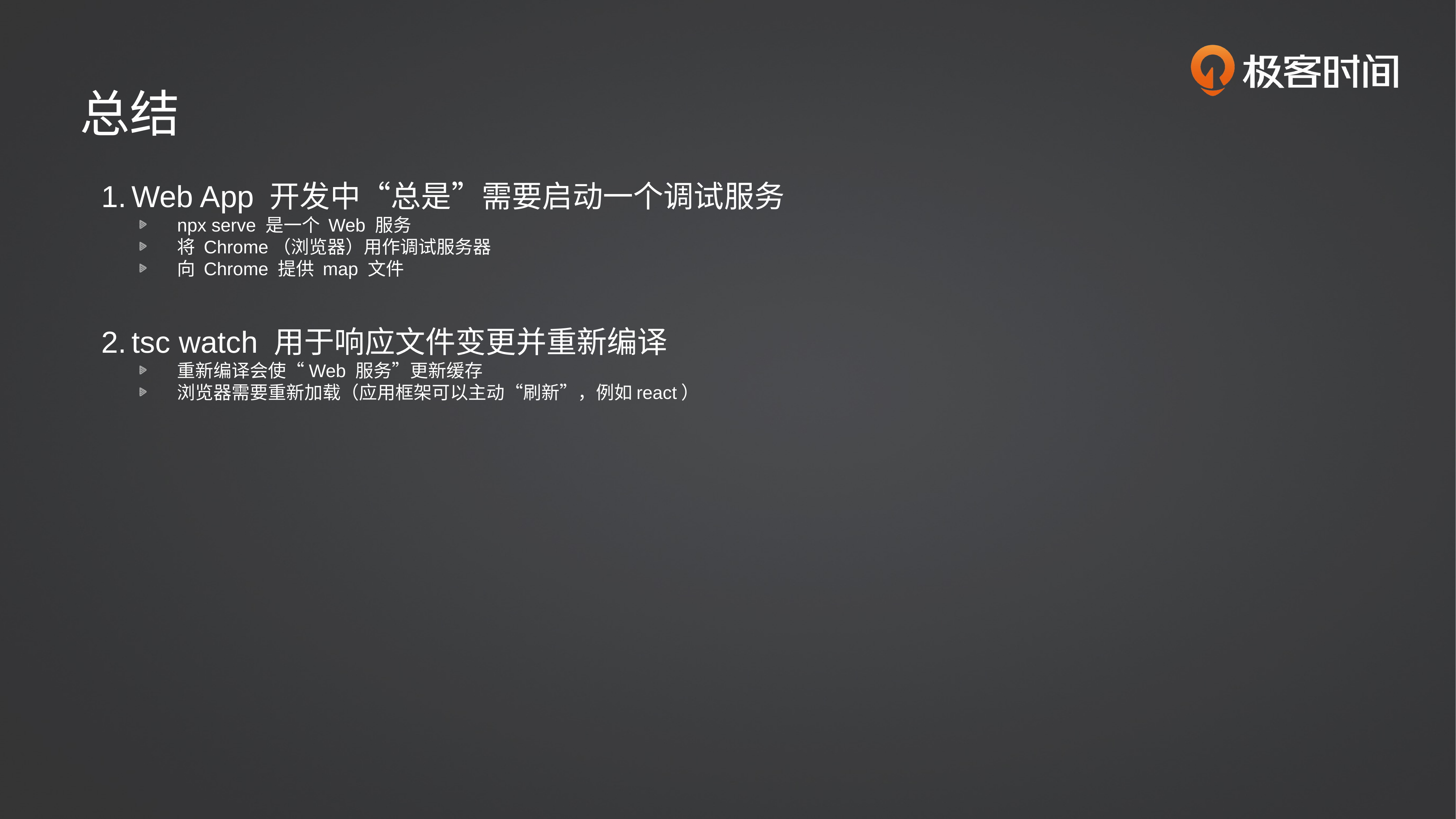

总结
Web App 开发中“总是”需要启动一个调试服务
npx serve 是一个 Web 服务
将 Chrome（浏览器）用作调试服务器
向 Chrome 提供 map 文件

tsc watch 用于响应文件变更并重新编译
重新编译会使“Web 服务”更新缓存
浏览器需要重新加载（应用框架可以主动“刷新”，例如react）